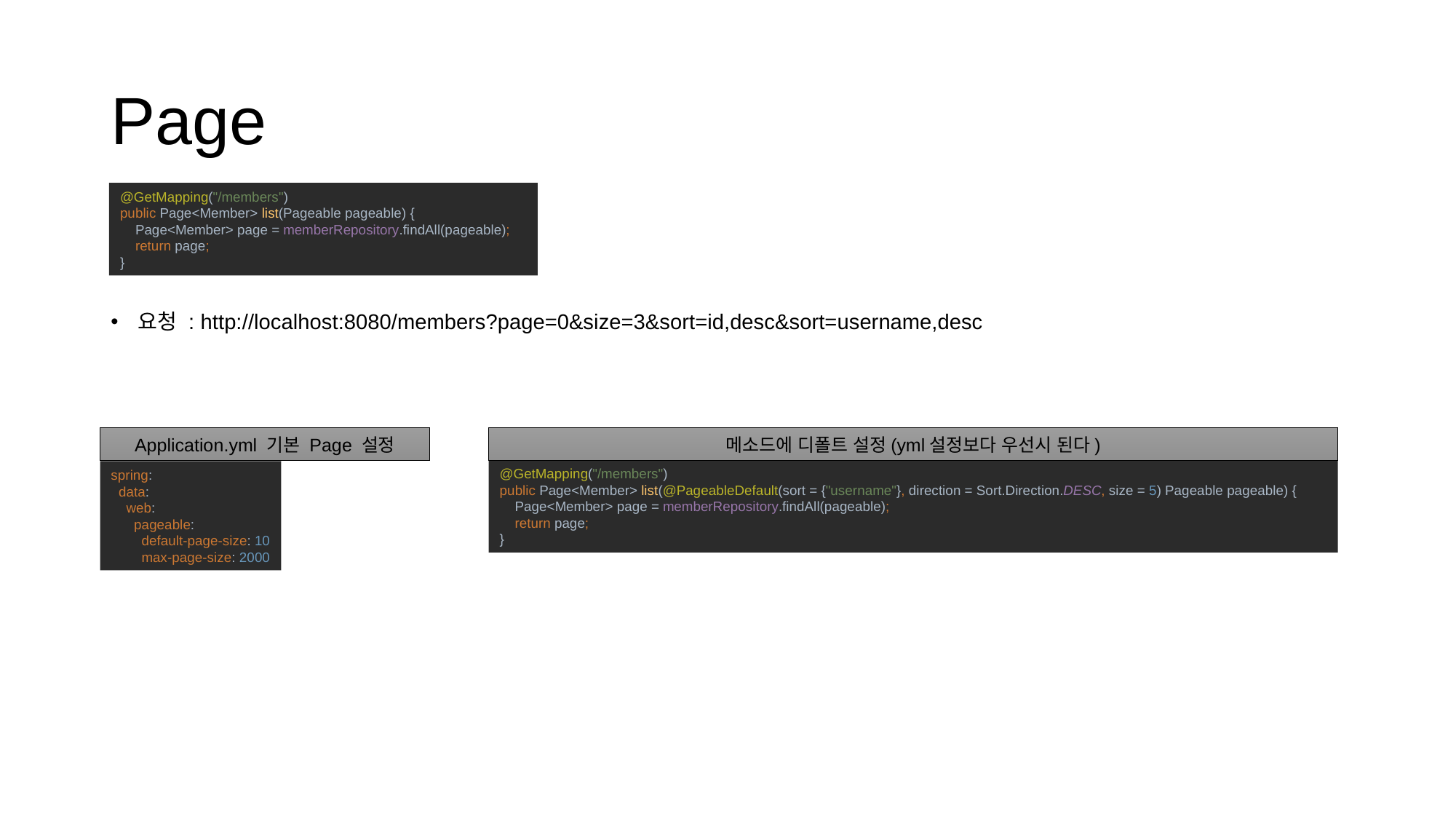

# Page
@GetMapping("/members")
public Page<Member> list(Pageable pageable) {
    Page<Member> page = memberRepository.findAll(pageable);
    return page;
}
요청 : http://localhost:8080/members?page=0&size=3&sort=id,desc&sort=username,desc
Application.yml 기본 Page 설정
메소드에 디폴트 설정(yml설정보다 우선시 된다)
@GetMapping("/members")
public Page<Member> list(@PageableDefault(sort = {"username"}, direction = Sort.Direction.DESC, size = 5) Pageable pageable) {
    Page<Member> page = memberRepository.findAll(pageable);
    return page;
}
spring:
  data:
    web:
      pageable:
        default-page-size: 10
        max-page-size: 2000